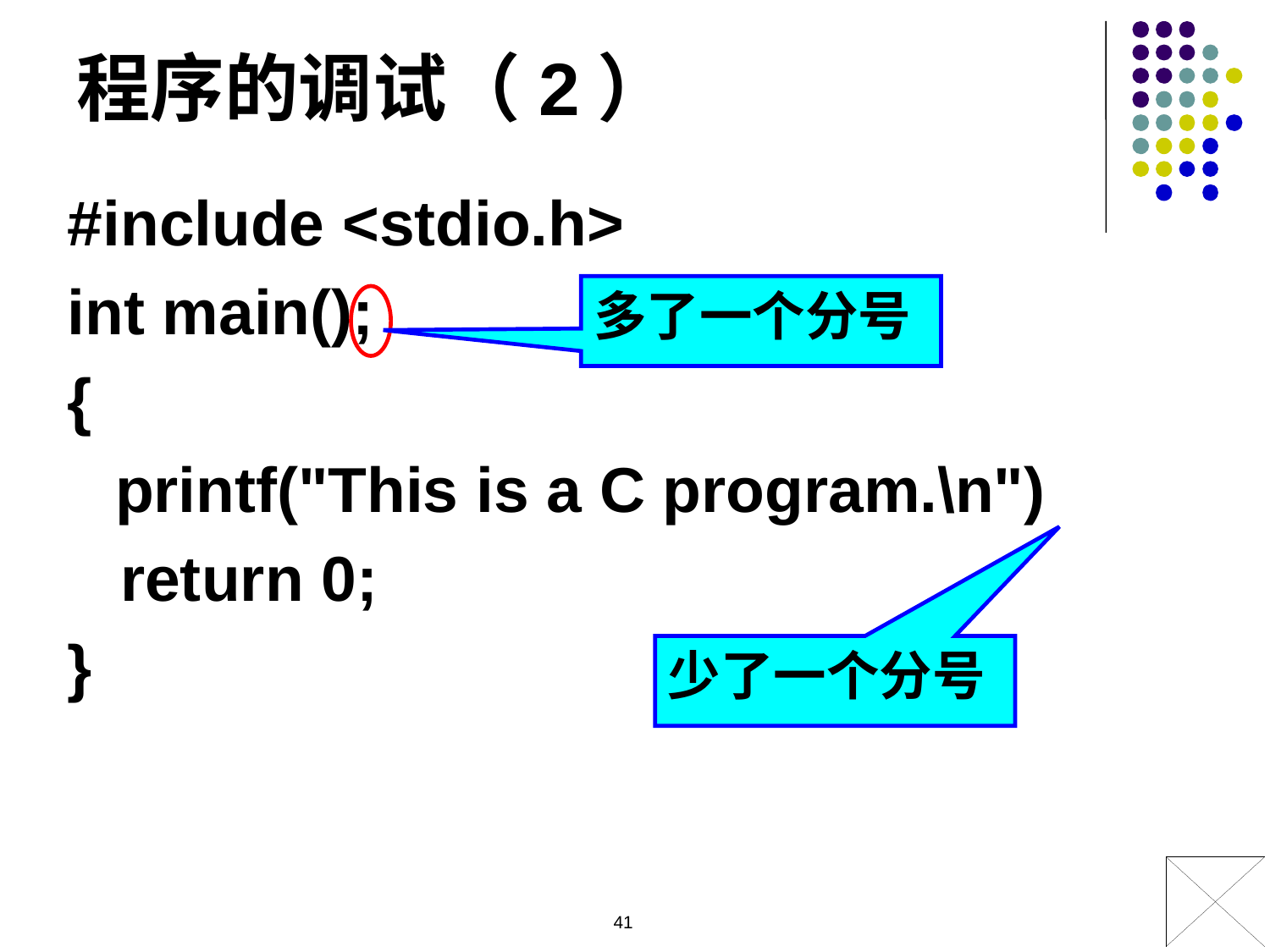

程序的调试（2）
#include <stdio.h>
int main();
{
	printf("This is a C program.\n")
   return 0;
}
多了一个分号

少了一个分号
41